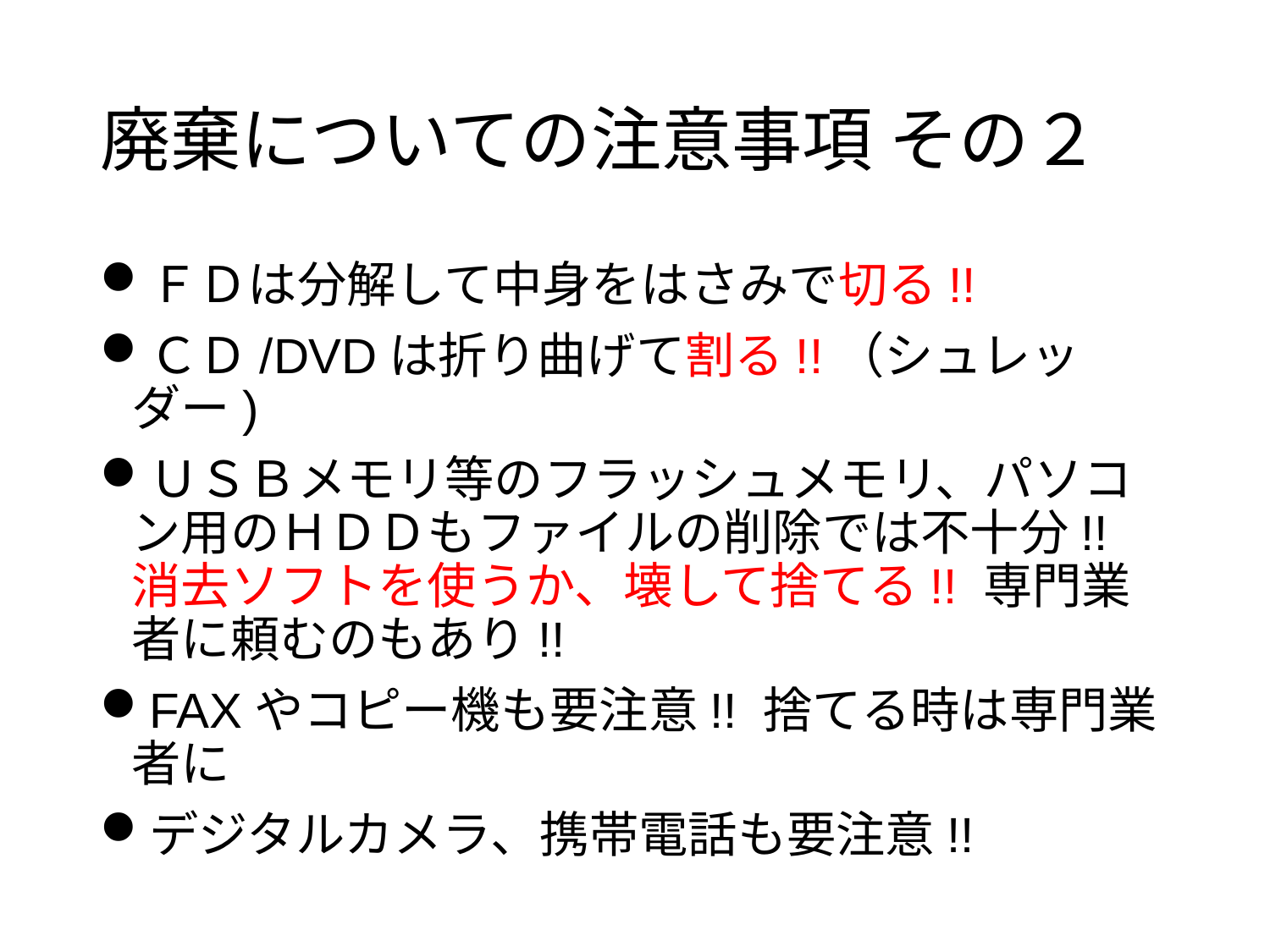

# 廃棄についての注意事項 その２
ＦＤは分解して中身をはさみで切る!!
ＣＤ/DVDは折り曲げて割る!!（シュレッダー)
ＵＳＢメモリ等のフラッシュメモリ、パソコン用のＨＤＤもファイルの削除では不十分!! 消去ソフトを使うか、壊して捨てる!! 専門業者に頼むのもあり!!
FAXやコピー機も要注意!! 捨てる時は専門業者に
デジタルカメラ、携帯電話も要注意!!